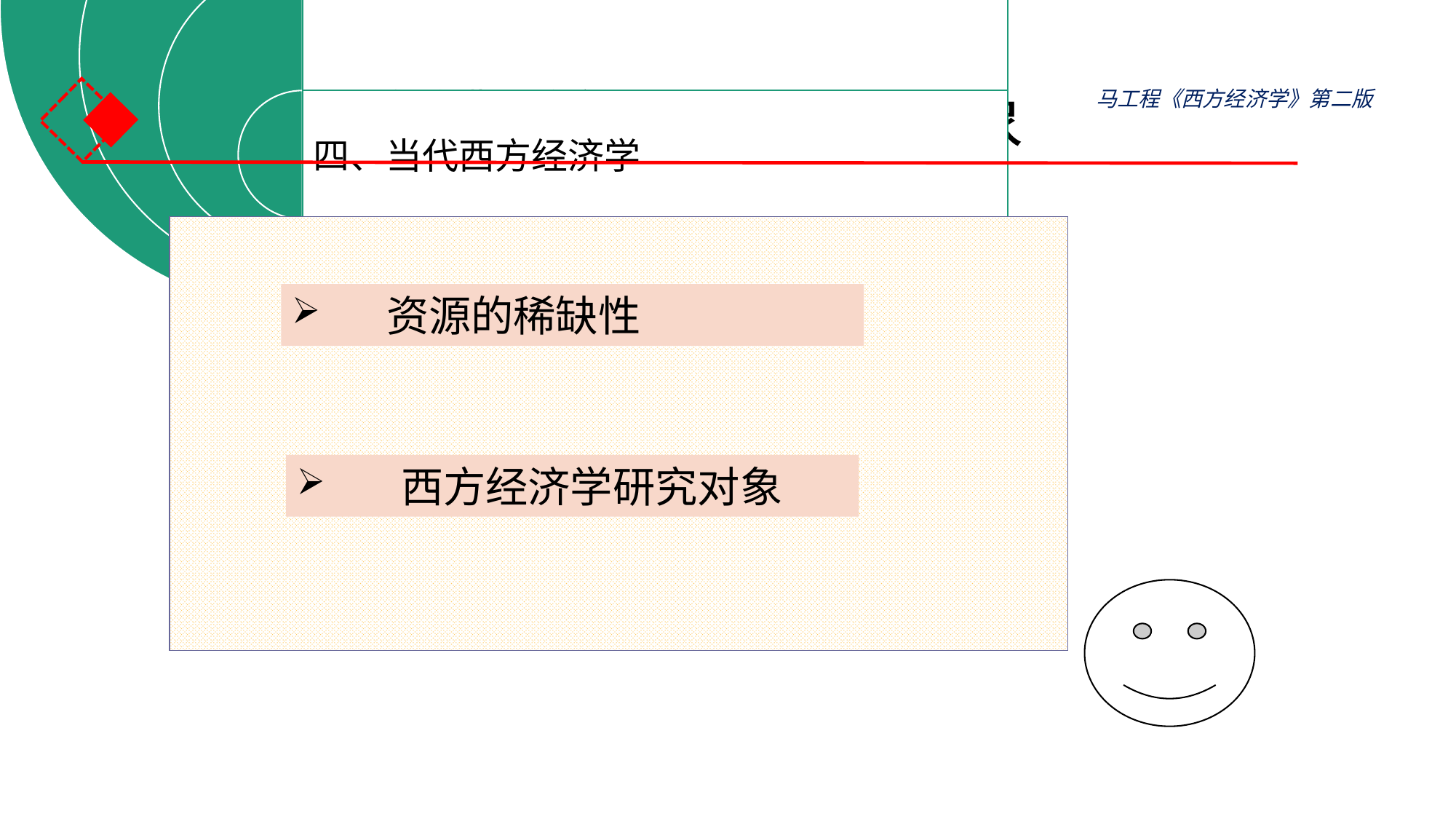

# 第三节 西方经济学的研究对象

     资源的稀缺性
      西方经济学研究对象
一、重商主义
二、古典经济学
三、新古典经济学
四、当代西方经济学